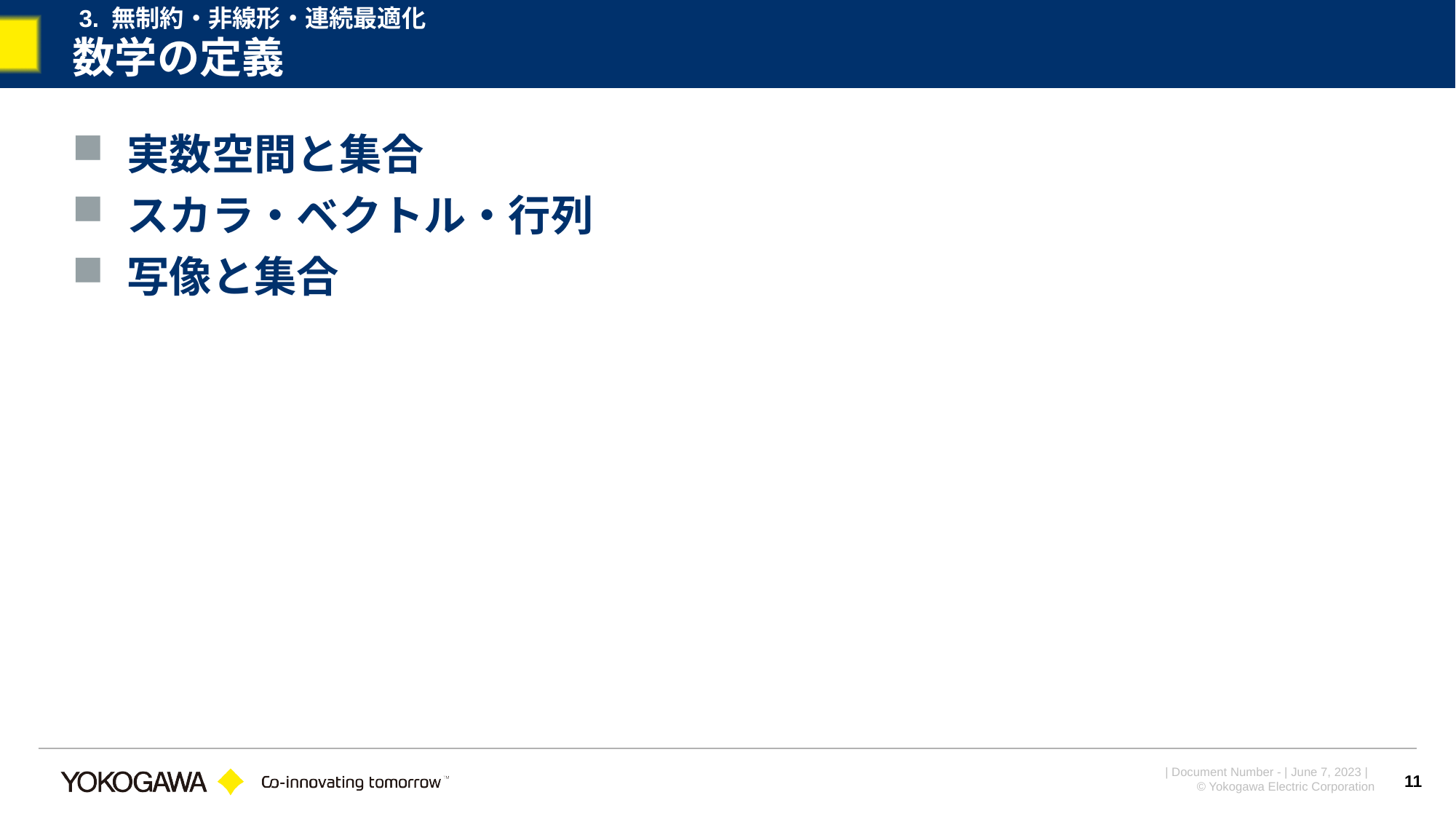

3. 無制約・非線形・連続最適化
# 数学の定義
実数空間と集合
スカラ・ベクトル・行列
写像と集合
11